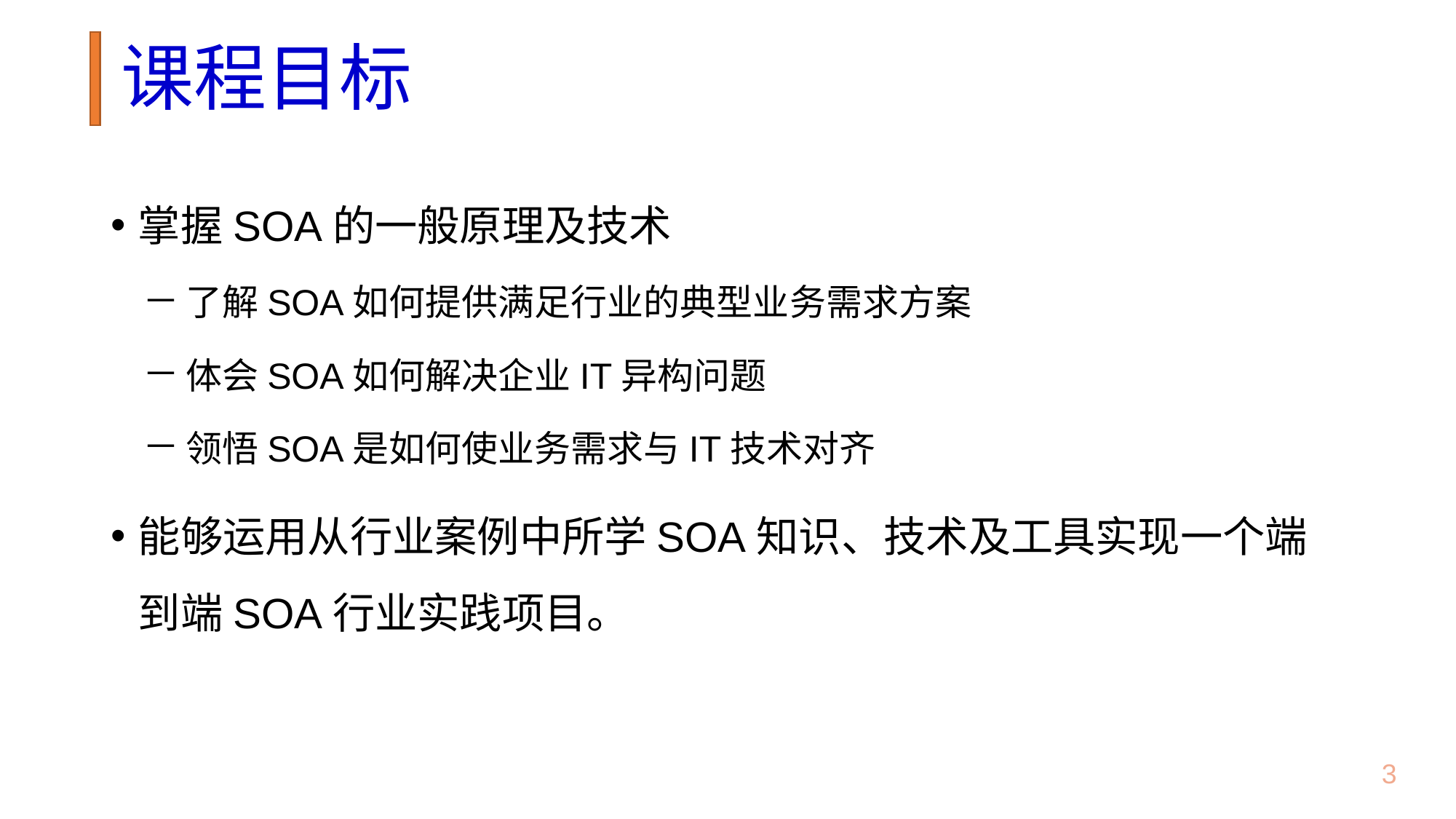

# 课程目标
掌握SOA的一般原理及技术
了解SOA如何提供满足行业的典型业务需求方案
体会SOA如何解决企业IT异构问题
领悟SOA是如何使业务需求与IT技术对齐
能够运用从行业案例中所学SOA知识、技术及工具实现一个端到端SOA行业实践项目。
3